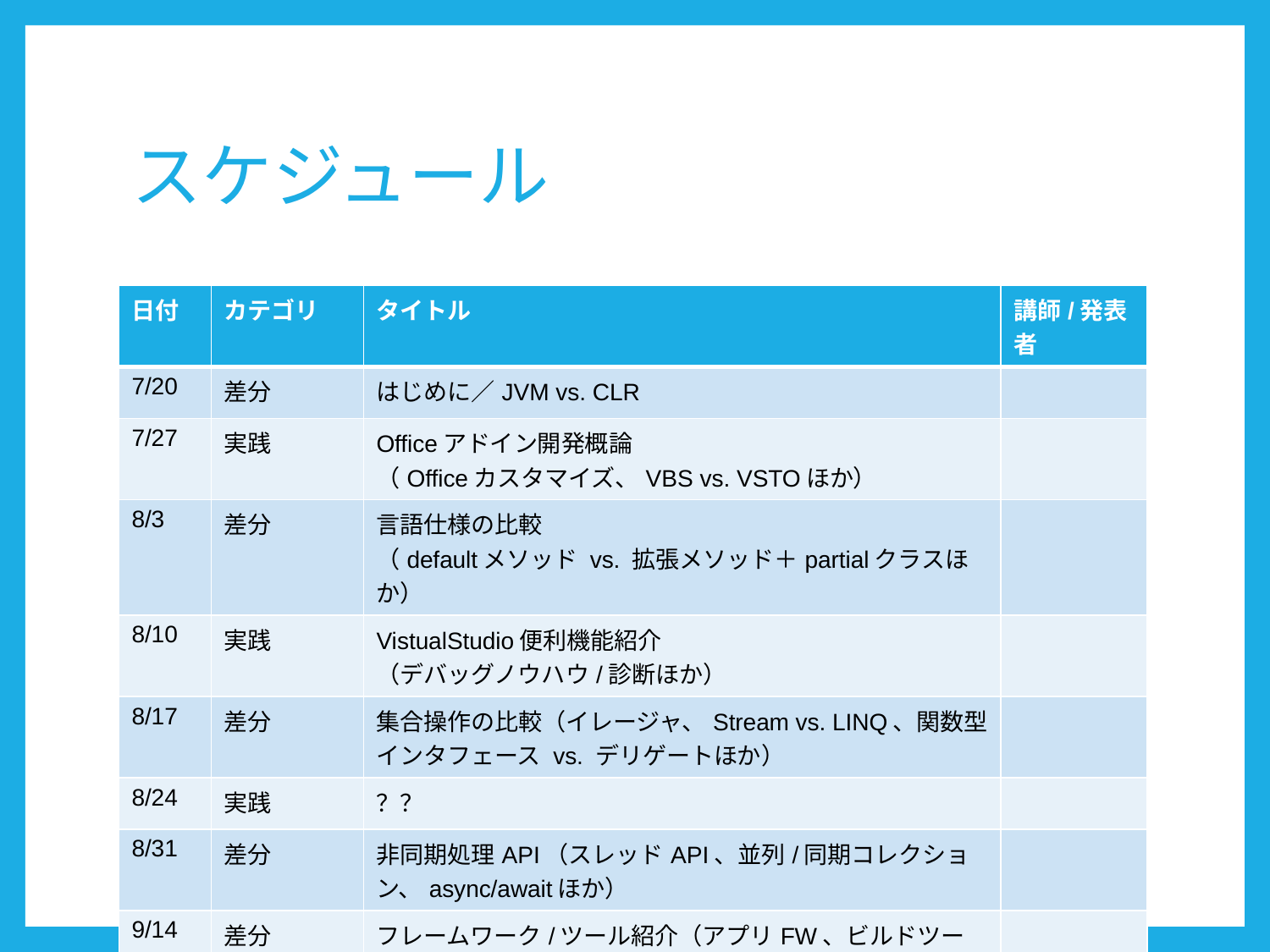

# スケジュール
| 日付 | カテゴリ | タイトル | 講師/発表者 |
| --- | --- | --- | --- |
| 7/20 | 差分 | はじめに／JVM vs. CLR |  |
| 7/27 | 実践 | Officeアドイン開発概論 （Officeカスタマイズ、VBS vs. VSTOほか） |  |
| 8/3 | 差分 | 言語仕様の比較 （defaultメソッド vs. 拡張メソッド＋partialクラスほか） |  |
| 8/10 | 実践 | VistualStudio便利機能紹介 （デバッグノウハウ/診断ほか） |  |
| 8/17 | 差分 | 集合操作の比較（イレージャ、Stream vs. LINQ、関数型インタフェース vs. デリゲートほか） |  |
| 8/24 | 実践 | ？？ |  |
| 8/31 | 差分 | 非同期処理API（スレッドAPI、並列/同期コレクション、async/awaitほか） |  |
| 9/14 | 差分 | フレームワーク/ツール紹介（アプリFW、ビルドツール） |  |